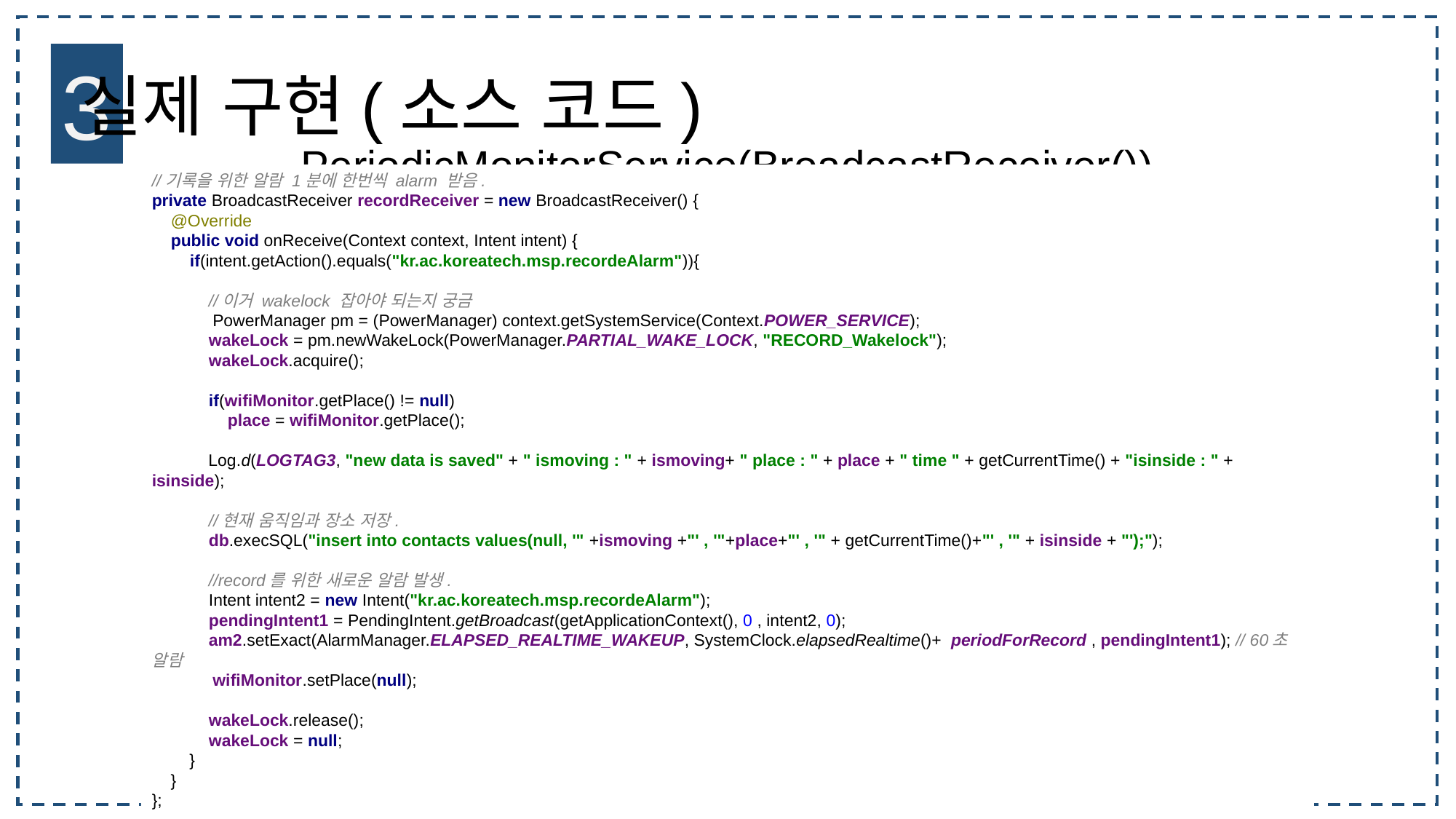

3
실제 구현(소스 코드)
PeriodicMonitorService(BroadcastReceiver())
//기록을 위한 알람 1분에 한번씩 alarm 받음.
private BroadcastReceiver recordReceiver = new BroadcastReceiver() {
    @Override
    public void onReceive(Context context, Intent intent) {
        if(intent.getAction().equals("kr.ac.koreatech.msp.recordeAlarm")){
            //이거 wakelock 잡아야 되는지 궁금
            PowerManager pm = (PowerManager) context.getSystemService(Context.POWER_SERVICE);
            wakeLock = pm.newWakeLock(PowerManager.PARTIAL_WAKE_LOCK, "RECORD_Wakelock");
            wakeLock.acquire();
            if(wifiMonitor.getPlace() != null)
                place = wifiMonitor.getPlace();
            Log.d(LOGTAG3, "new data is saved" + " ismoving : " + ismoving+ " place : " + place + " time " + getCurrentTime() + "isinside : " + isinside);
            //현재 움직임과 장소 저장.
            db.execSQL("insert into contacts values(null, '" +ismoving +"' , '"+place+"' , '" + getCurrentTime()+"' , '" + isinside + "');");
            //record를 위한 새로운 알람 발생.
            Intent intent2 = new Intent("kr.ac.koreatech.msp.recordeAlarm");
            pendingIntent1 = PendingIntent.getBroadcast(getApplicationContext(), 0 , intent2, 0);
            am2.setExact(AlarmManager.ELAPSED_REALTIME_WAKEUP, SystemClock.elapsedRealtime()+  periodForRecord , pendingIntent1); // 60초 알람
            wifiMonitor.setPlace(null);
            wakeLock.release();
            wakeLock = null;
        }
    }
};